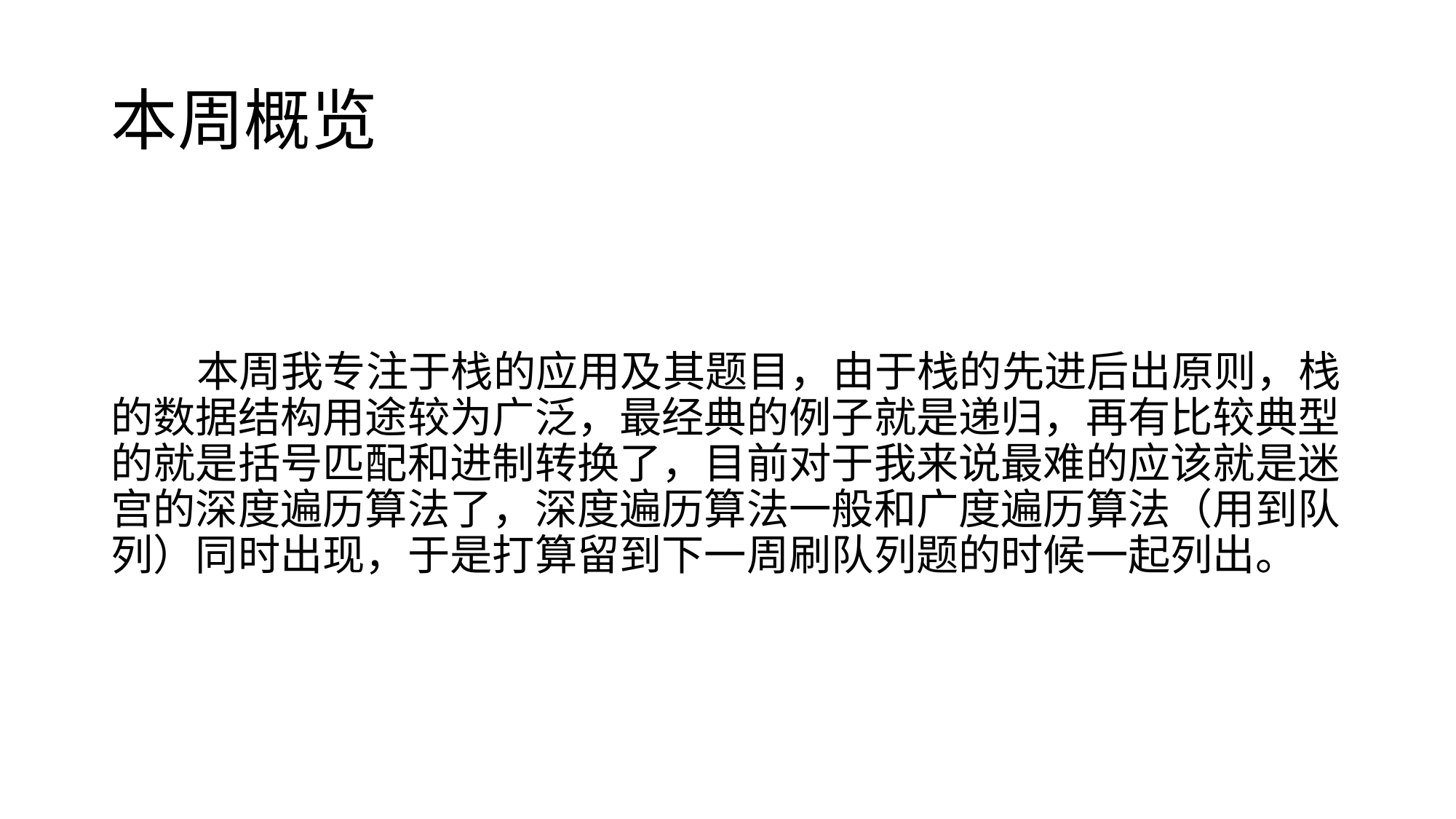

# 本周概览

        本周我专注于栈的应用及其题目，由于栈的先进后出原则，栈的数据结构用途较为广泛，最经典的例子就是递归，再有比较典型的就是括号匹配和进制转换了，目前对于我来说最难的应该就是迷宫的深度遍历算法了，深度遍历算法一般和广度遍历算法（用到队列）同时出现，于是打算留到下一周刷队列题的时候一起列出。